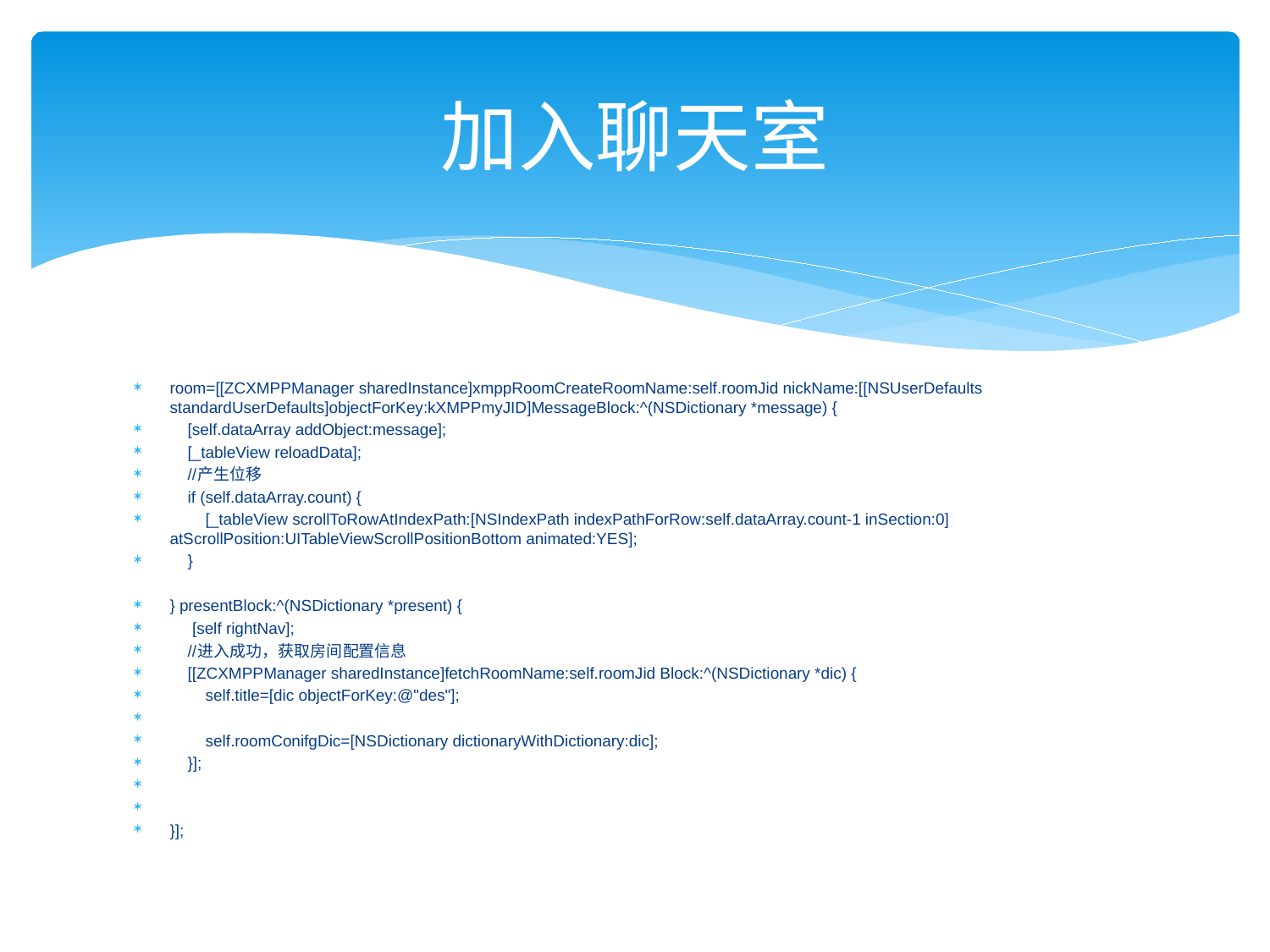

# 加入聊天室
room=[[ZCXMPPManager sharedInstance]xmppRoomCreateRoomName:self.roomJid nickName:[[NSUserDefaults standardUserDefaults]objectForKey:kXMPPmyJID]MessageBlock:^(NSDictionary *message) {
    [self.dataArray addObject:message];
    [_tableView reloadData];
    //产生位移
    if (self.dataArray.count) {
        [_tableView scrollToRowAtIndexPath:[NSIndexPath indexPathForRow:self.dataArray.count-1 inSection:0] atScrollPosition:UITableViewScrollPositionBottom animated:YES];
    }

} presentBlock:^(NSDictionary *present) {
     [self rightNav];
    //进入成功，获取房间配置信息
    [[ZCXMPPManager sharedInstance]fetchRoomName:self.roomJid Block:^(NSDictionary *dic) {
        self.title=[dic objectForKey:@"des"];

        self.roomConifgDic=[NSDictionary dictionaryWithDictionary:dic];
    }];

}];